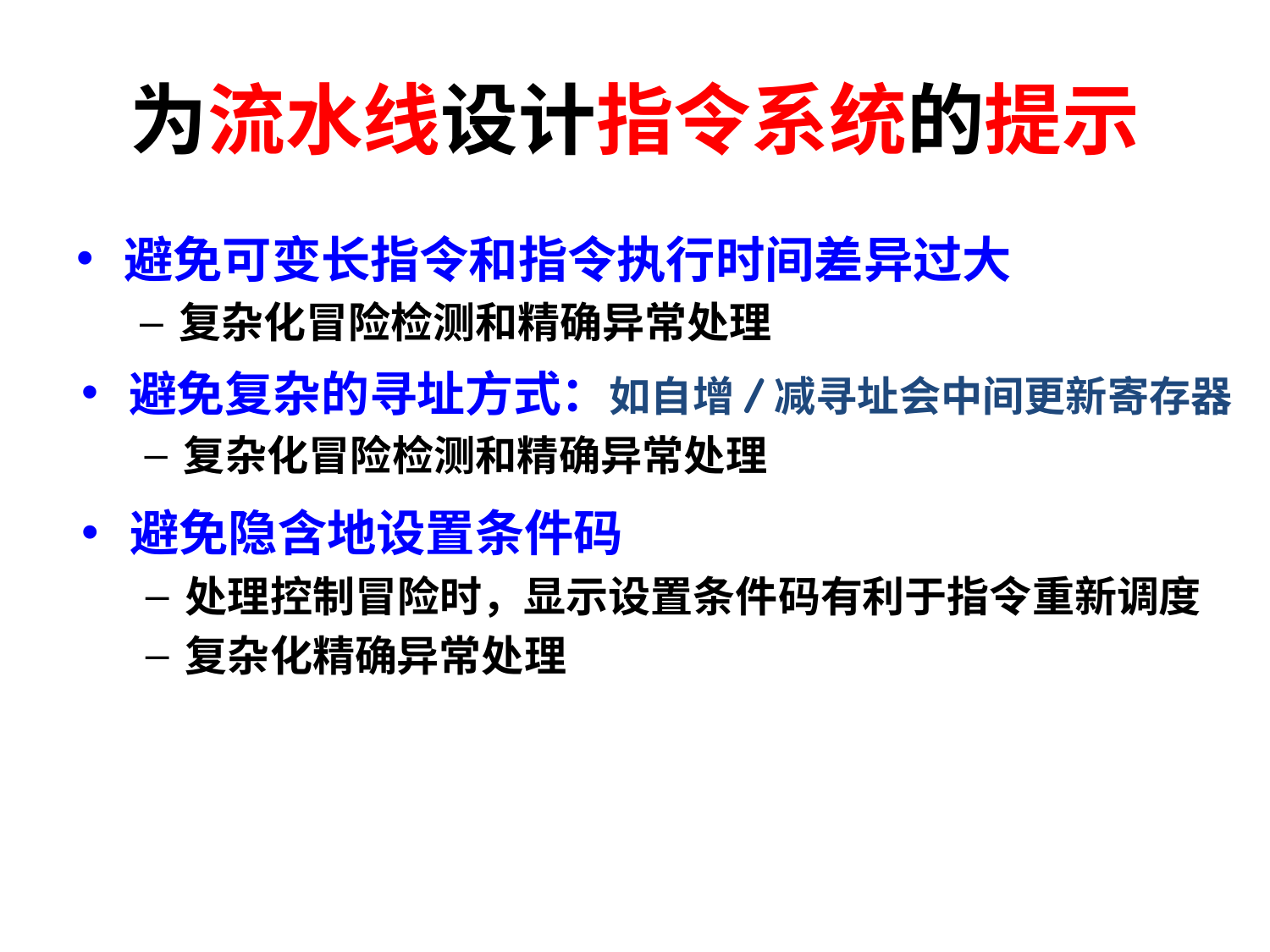

# 为流水线设计指令系统的提示
避免可变长指令和指令执行时间差异过大
复杂化冒险检测和精确异常处理
避免复杂的寻址方式：如自增/减寻址会中间更新寄存器
复杂化冒险检测和精确异常处理
避免隐含地设置条件码
处理控制冒险时，显示设置条件码有利于指令重新调度
复杂化精确异常处理
65